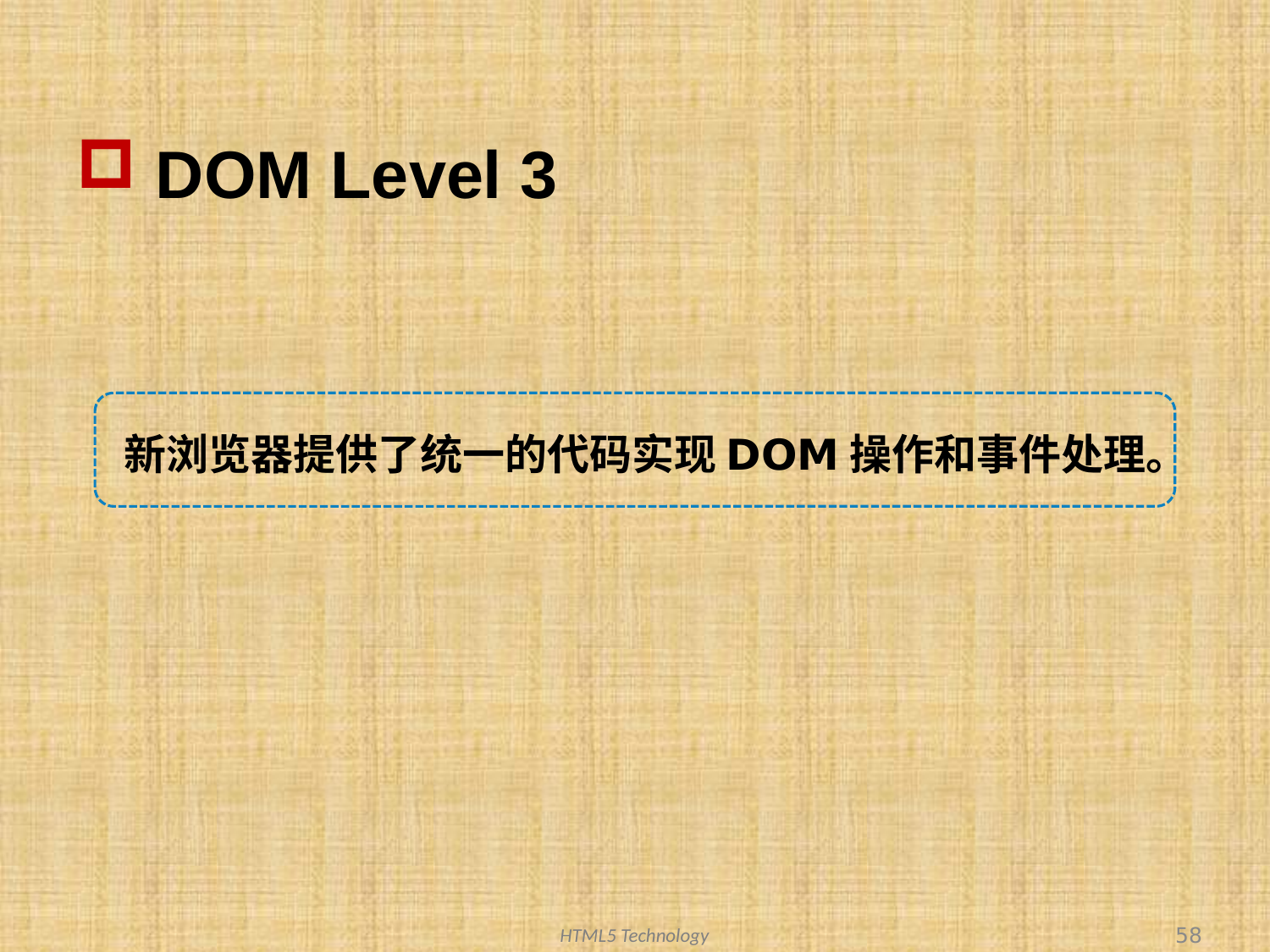

# DOM Level 3
新浏览器提供了统一的代码实现DOM操作和事件处理。
58
HTML5 Technology